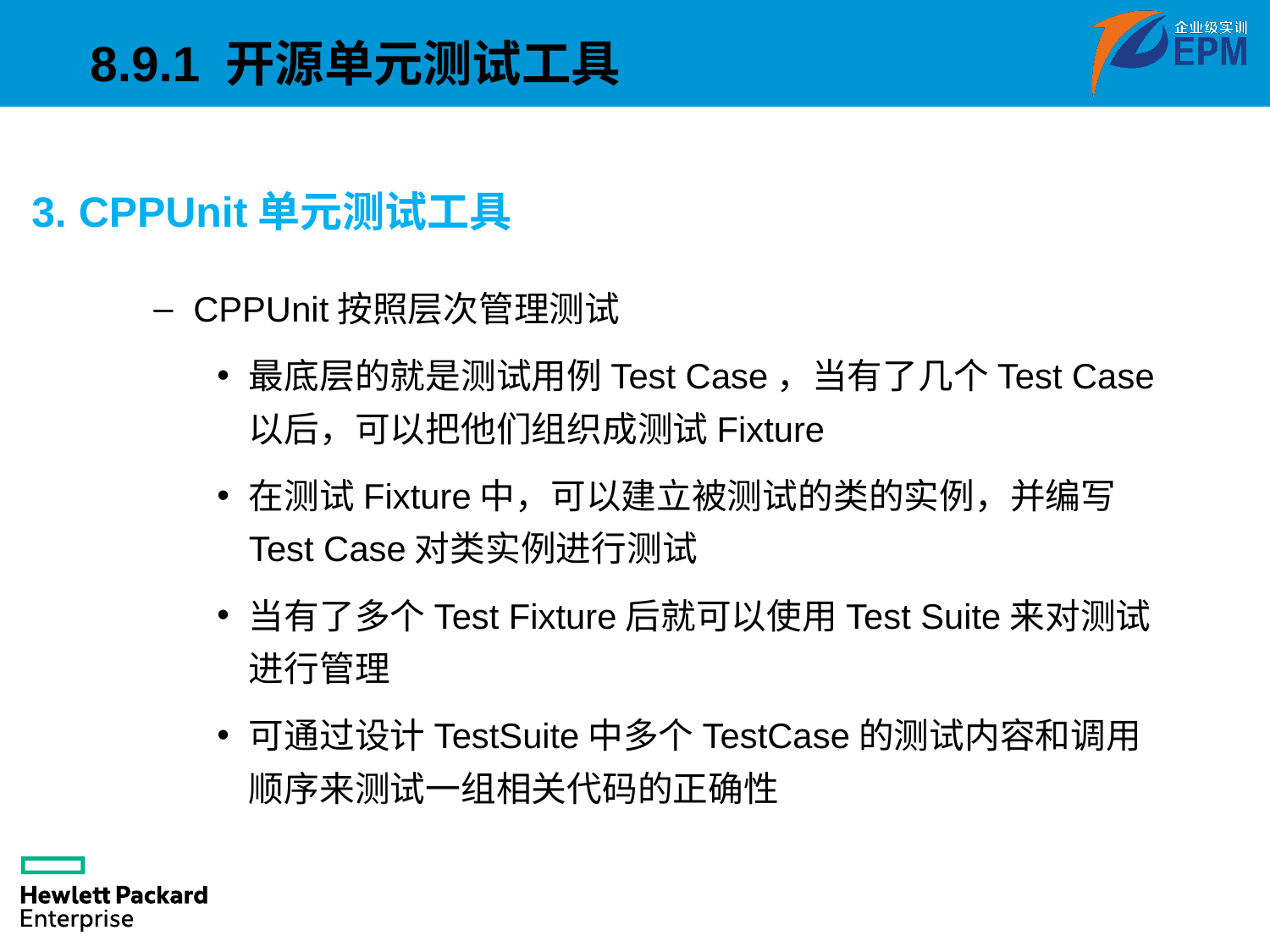

8.9.1 开源单元测试工具
3. CPPUnit单元测试工具
CPPUnit按照层次管理测试
最底层的就是测试用例Test Case，当有了几个Test Case以后，可以把他们组织成测试Fixture
在测试Fixture中，可以建立被测试的类的实例，并编写Test Case对类实例进行测试
当有了多个Test Fixture后就可以使用Test Suite来对测试进行管理
可通过设计TestSuite中多个TestCase的测试内容和调用顺序来测试一组相关代码的正确性